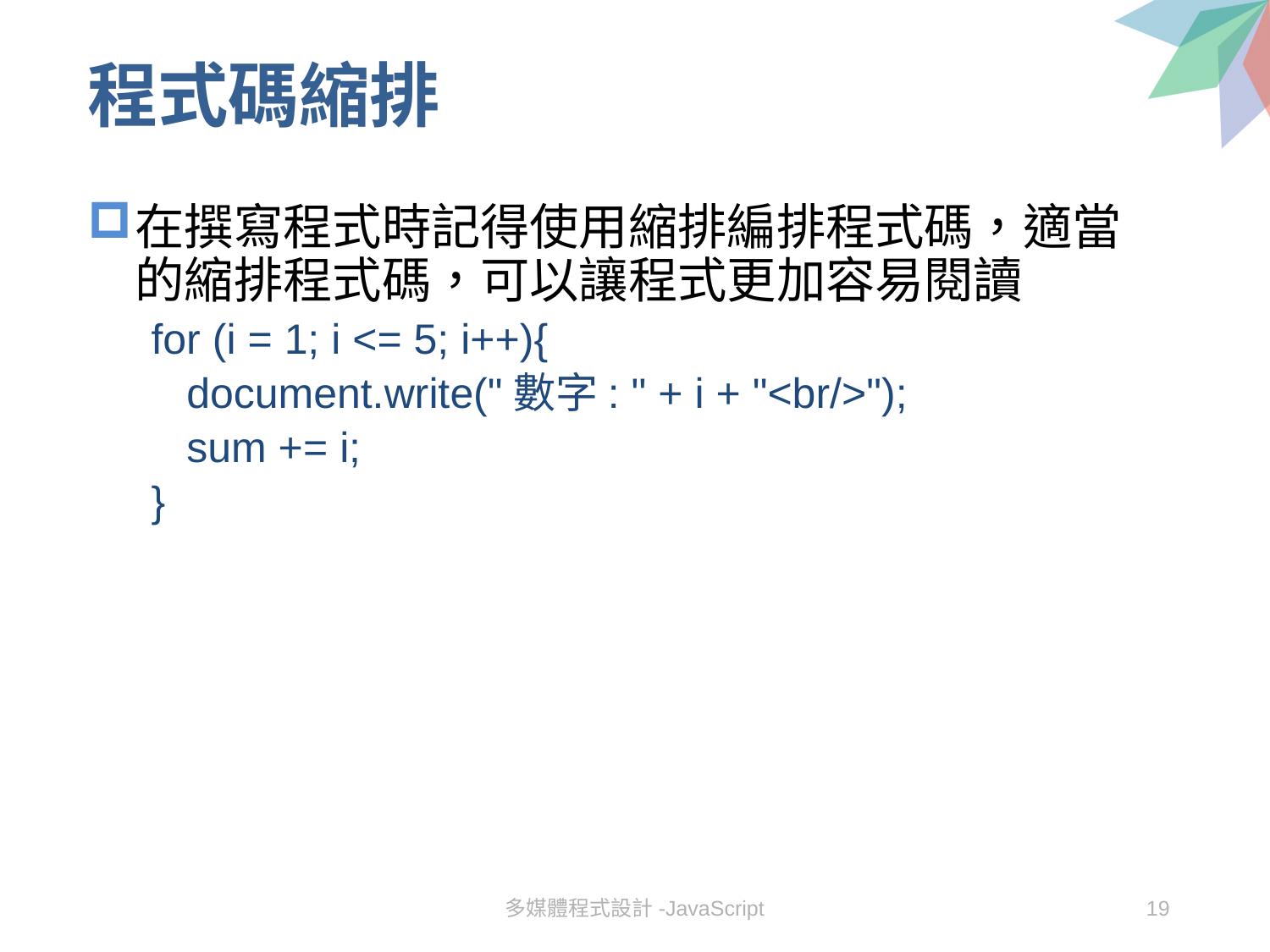

# 程式碼縮排
在撰寫程式時記得使用縮排編排程式碼，適當的縮排程式碼，可以讓程式更加容易閱讀
for (i = 1; i <= 5; i++){
   document.write("數字: " + i + "<br/>");
   sum += i;
}
多媒體程式設計-JavaScript
19